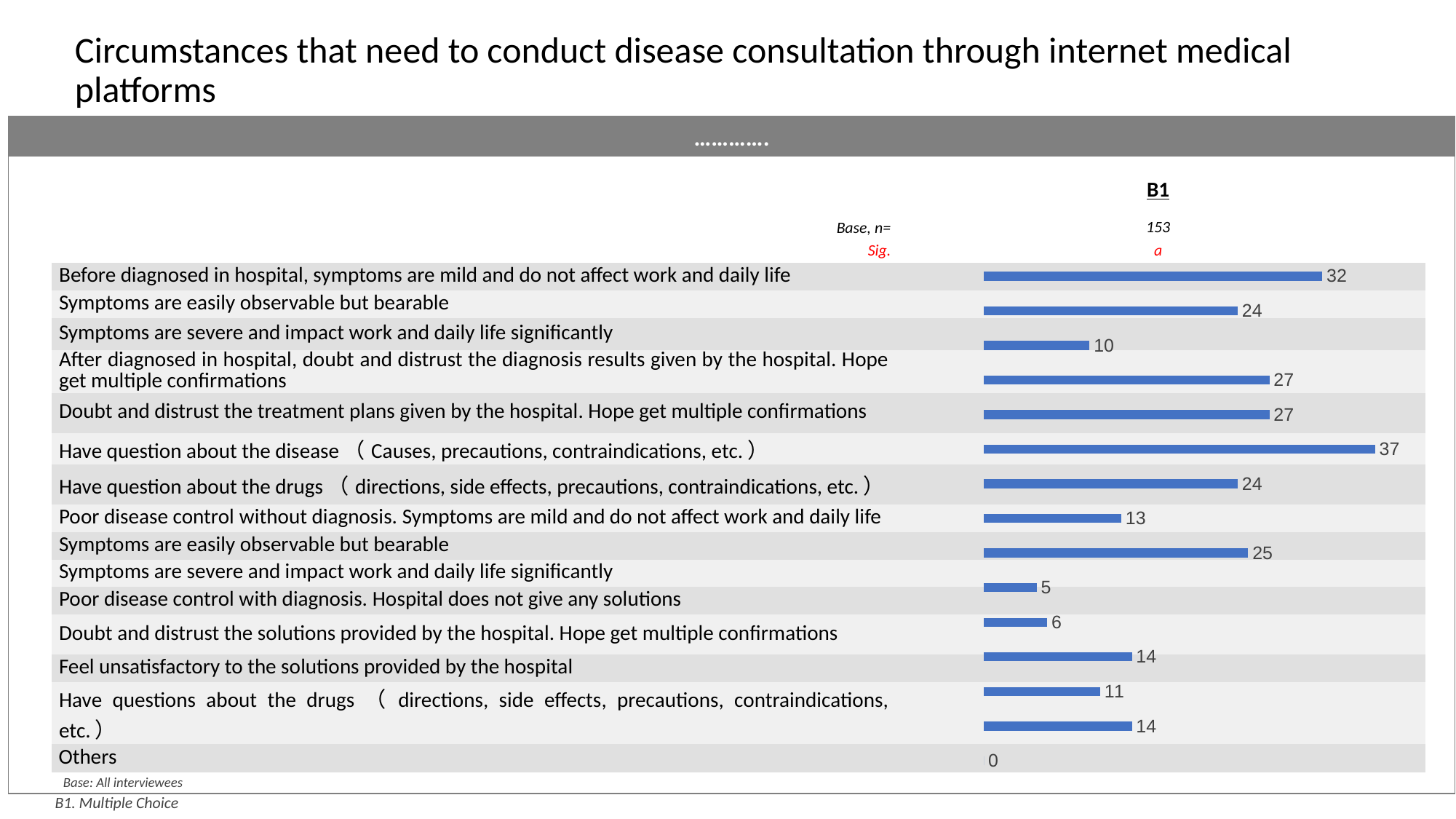

# Circumstances that need to conduct disease consultation through internet medical platforms
………….

|  | B1 |
| --- | --- |
| Base, n= | 153 |
| Sig. | a |
| Before diagnosed in hospital, symptoms are mild and do not affect work and daily life |  |
| Symptoms are easily observable but bearable |  |
| Symptoms are severe and impact work and daily life significantly |  |
| After diagnosed in hospital, doubt and distrust the diagnosis results given by the hospital. Hope get multiple confirmations |  |
| Doubt and distrust the treatment plans given by the hospital. Hope get multiple confirmations |  |
| Have question about the disease（Causes, precautions, contraindications, etc.） |  |
| Have question about the drugs（directions, side effects, precautions, contraindications, etc.） |  |
| Poor disease control without diagnosis. Symptoms are mild and do not affect work and daily life |  |
| Symptoms are easily observable but bearable |  |
| Symptoms are severe and impact work and daily life significantly |  |
| Poor disease control with diagnosis. Hospital does not give any solutions |  |
| Doubt and distrust the solutions provided by the hospital. Hope get multiple confirmations |  |
| Feel unsatisfactory to the solutions provided by the hospital |  |
| Have questions about the drugs（directions, side effects, precautions, contraindications, etc.） |  |
| Others |  |

### Chart

| Category | 列1 | 系列 1 |
|---|---|---|
Base: All interviewees
B1. Multiple Choice